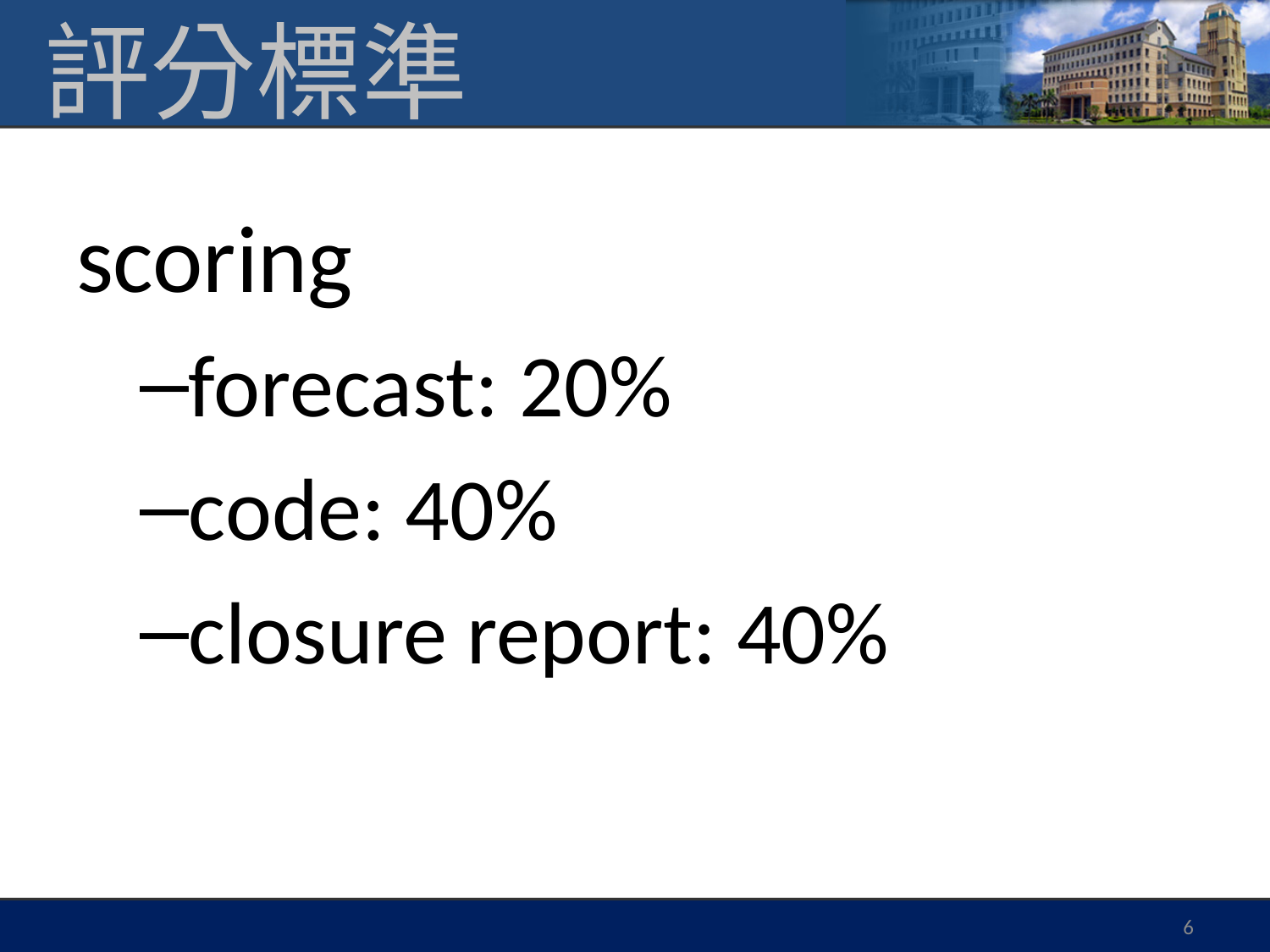

# 評分標準
scoring
forecast: 20%
code: 40%
closure report: 40%
6